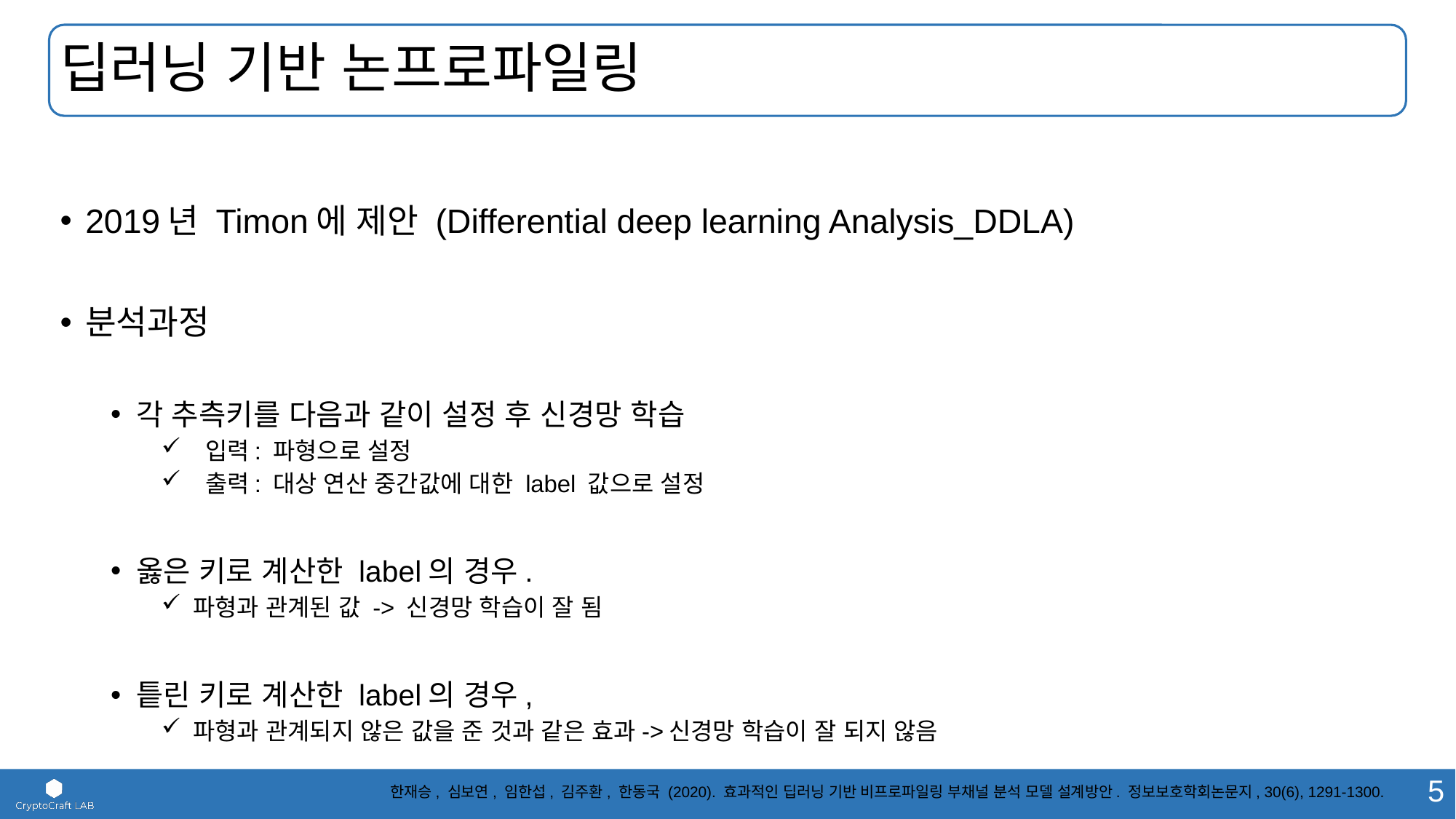

# 딥러닝 기반 논프로파일링

2019년 Timon에 제안 (Differential deep learning Analysis_DDLA)

분석과정

각 추측키를 다음과 같이 설정 후 신경망 학습
 입력: 파형으로 설정
 출력: 대상 연산 중간값에 대한 label 값으로 설정

옳은 키로 계산한 label의 경우.
파형과 관계된 값 -> 신경망 학습이 잘 됨

틑린 키로 계산한 label의 경우,
파형과 관계되지 않은 값을 준 것과 같은 효과->신경망 학습이 잘 되지 않음

한재승, 심보연, 임한섭, 김주환, 한동국 (2020). 효과적인 딥러닝 기반 비프로파일링 부채널 분석 모델 설계방안. 정보보호학회논문지, 30(6), 1291-1300.